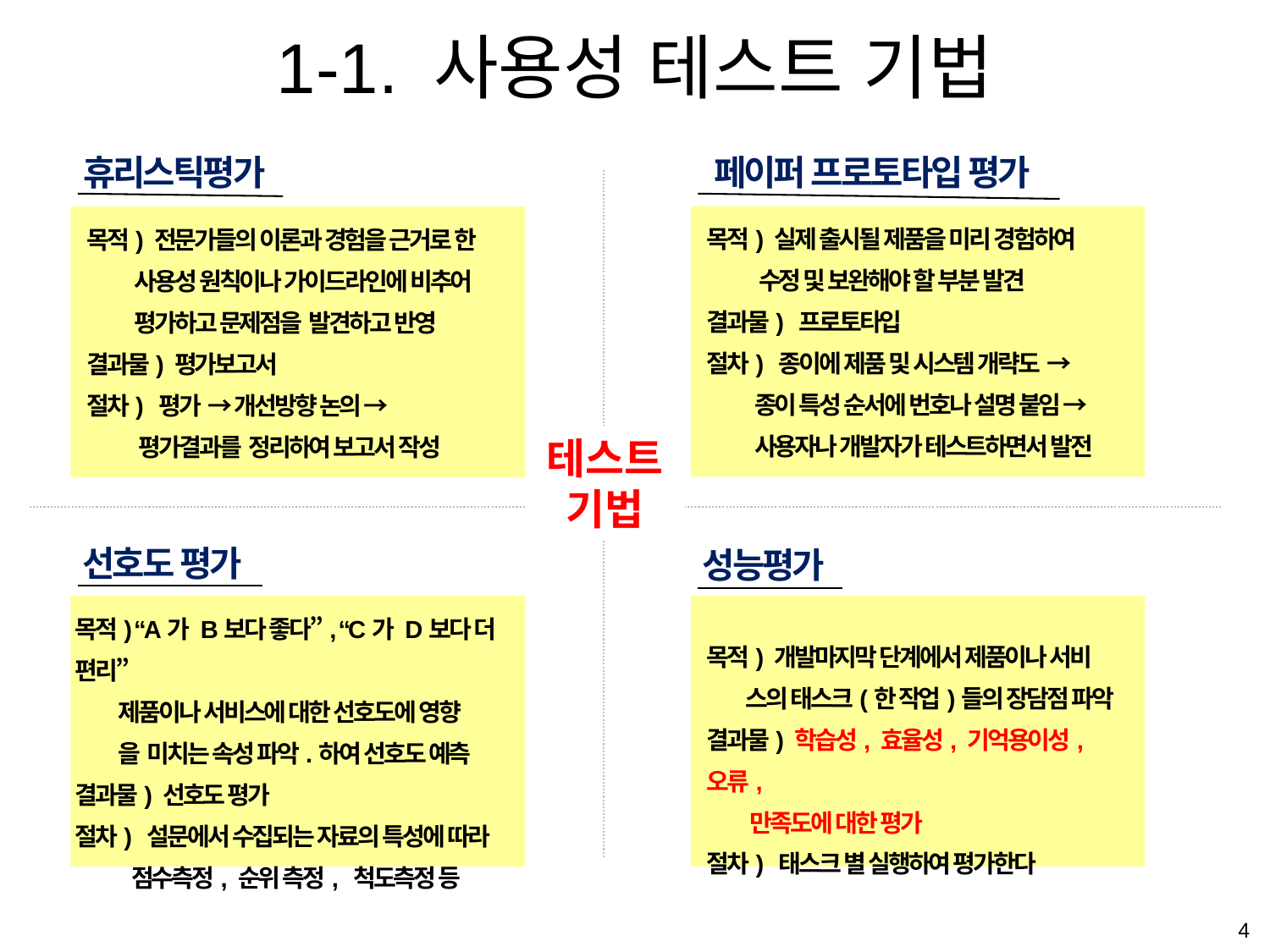

# 1-1. 사용성 테스트 기법
휴리스틱평가

목적) 전문가들의 이론과 경험을 근거로 한
         사용성 원칙이나 가이드라인에 비추어
         평가하고 문제점을  발견하고 반영
결과물) 평가보고서
절차)  평가  → 개선방향 논의 →
          평가결과를  정리하여 보고서 작성
페이퍼 프로토타입 평가

목적) 실제 출시될 제품을 미리 경험하여
          수정 및 보완해야 할 부분 발견
결과물)  프로토타입
절차)  종이에 제품 및 시스템 개략도  →
         종이 특성 순서에 번호나 설명 붙임 →
         사용자나 개발자가 테스트하면서 발전
테스트
기법
선호도 평가
목적) “A가 B보다 좋다”, “C가 D보다 더 편리”
        제품이나 서비스에 대한 선호도에 영향
        을  미치는 속성 파악.하여 선호도 예측
결과물) 선호도 평가
절차)  설문에서 수집되는 자료의 특성에 따라
           점수측정, 순위 측정,  척도측정 등

성능평가

목적) 개발마지막 단계에서 제품이나 서비
       스의 태스크(한 작업)들의 장담점 파악
결과물) 학습성, 효율성, 기억용이성, 오류,
        만족도에 대한 평가
절차)  태스크 별 실행하여 평가한다
4